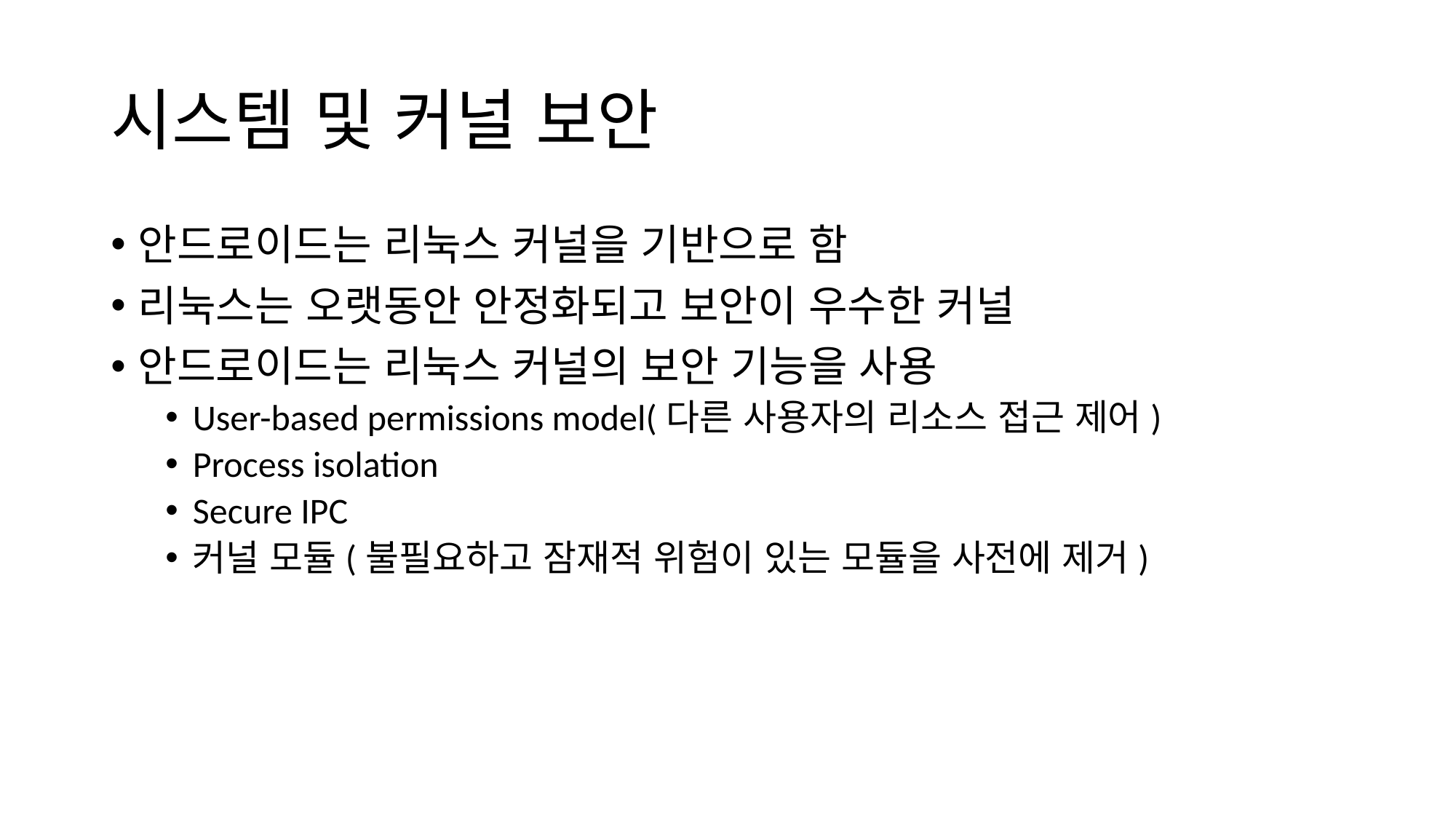

# 시스템 및 커널 보안
안드로이드는 리눅스 커널을 기반으로 함
리눅스는 오랫동안 안정화되고 보안이 우수한 커널
안드로이드는 리눅스 커널의 보안 기능을 사용
User-based permissions model(다른 사용자의 리소스 접근 제어)
Process isolation
Secure IPC
커널 모듈(불필요하고 잠재적 위험이 있는 모듈을 사전에 제거)